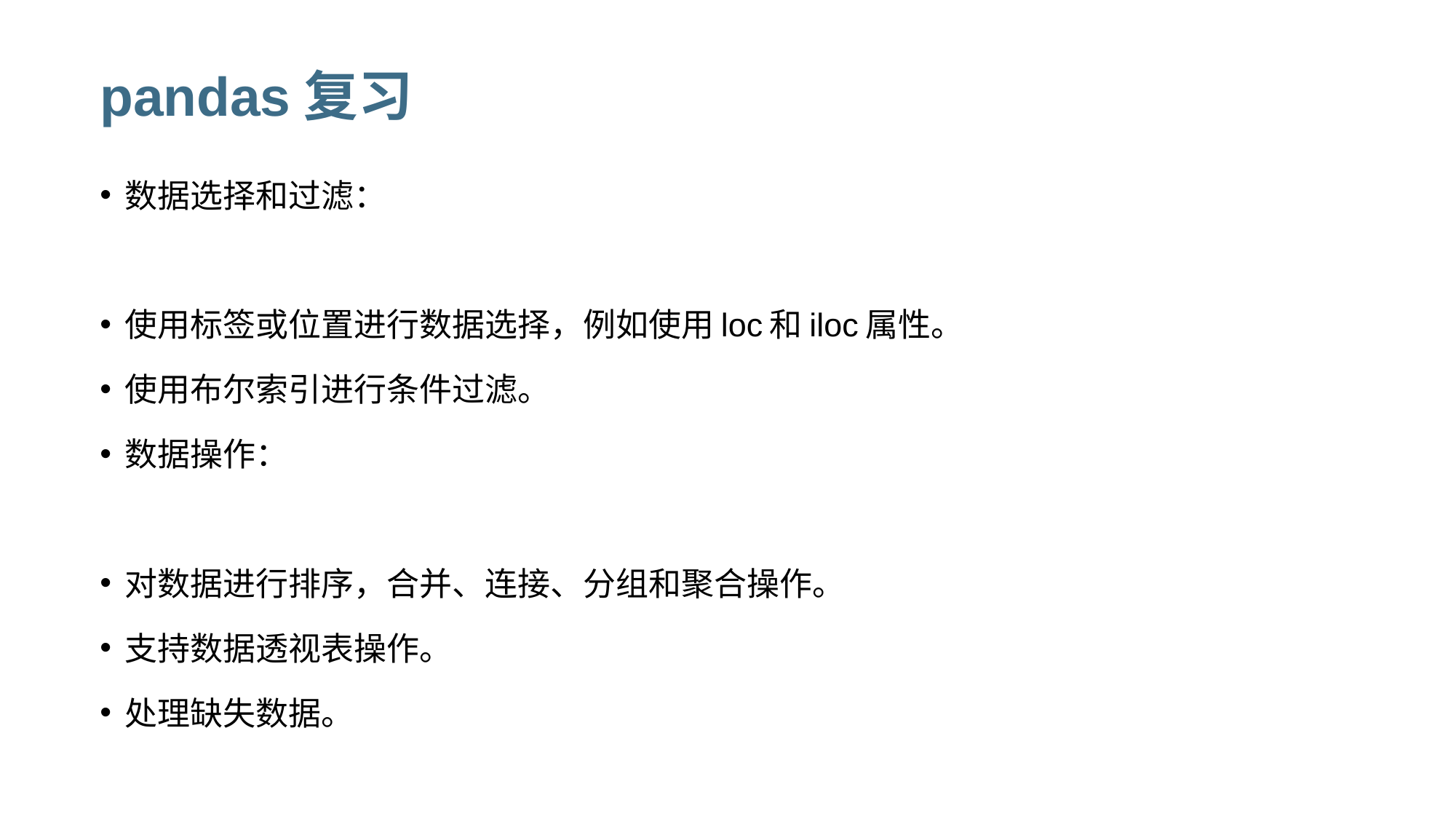

# pandas复习
数据选择和过滤：

使用标签或位置进行数据选择，例如使用loc和iloc属性。
使用布尔索引进行条件过滤。
数据操作：

对数据进行排序，合并、连接、分组和聚合操作。
支持数据透视表操作。
处理缺失数据。